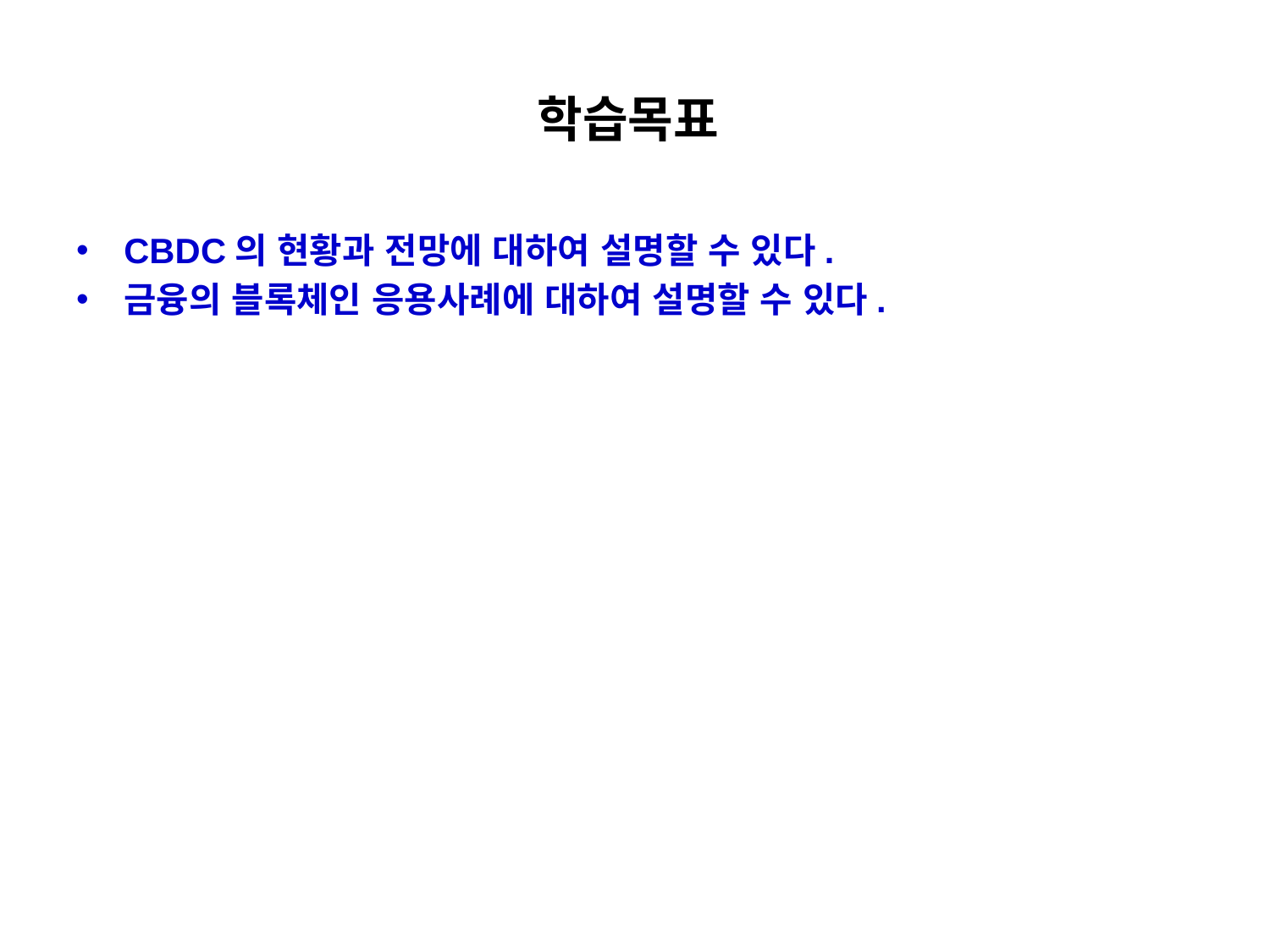

# 학습목표
CBDC의 현황과 전망에 대하여 설명할 수 있다.
금융의 블록체인 응용사례에 대하여 설명할 수 있다.